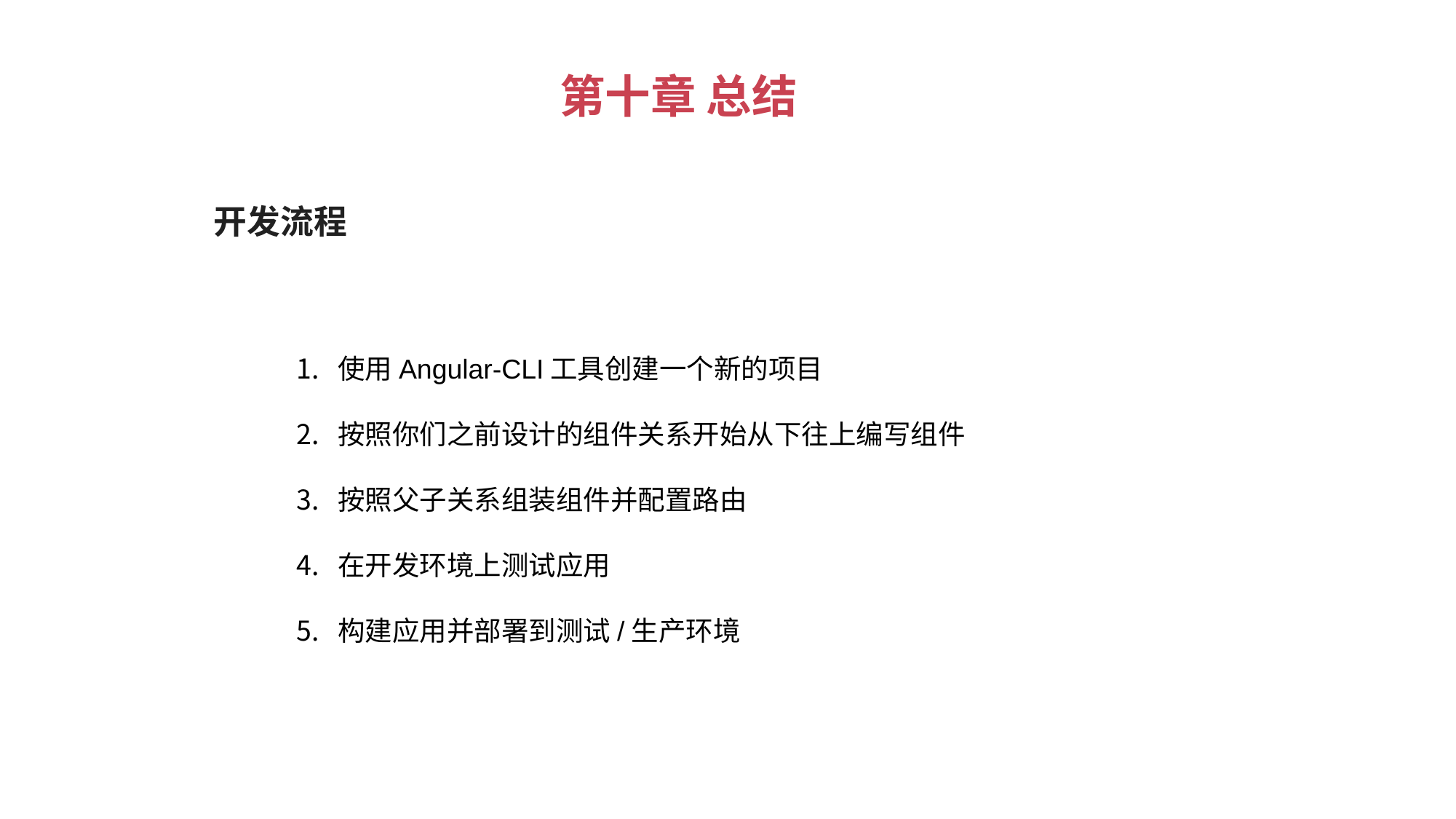

第十章 总结
 开发流程
使用Angular-CLI工具创建一个新的项目
按照你们之前设计的组件关系开始从下往上编写组件
按照父子关系组装组件并配置路由
在开发环境上测试应用
构建应用并部署到测试/生产环境